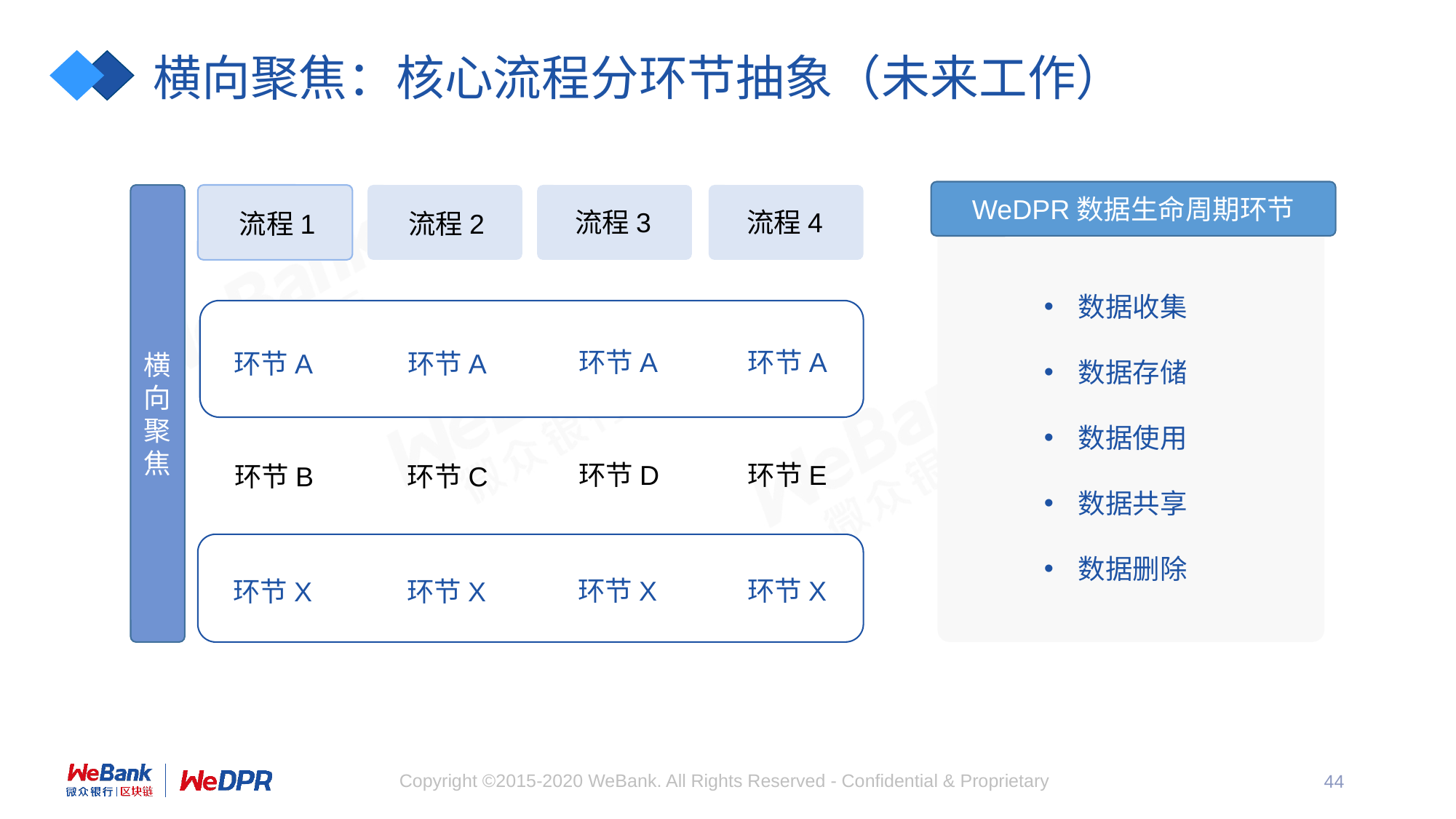

# 横向聚焦：核心流程分环节抽象（未来工作）
WeDPR数据生命周期环节

流程3
流程4
流程1
流程2

数据收集

数据存储

数据使用

数据共享

数据删除

环节A
环节A
环节A
环节A
横向聚焦
环节D
环节E
环节B
环节C

环节X
环节X
环节X
环节X
44